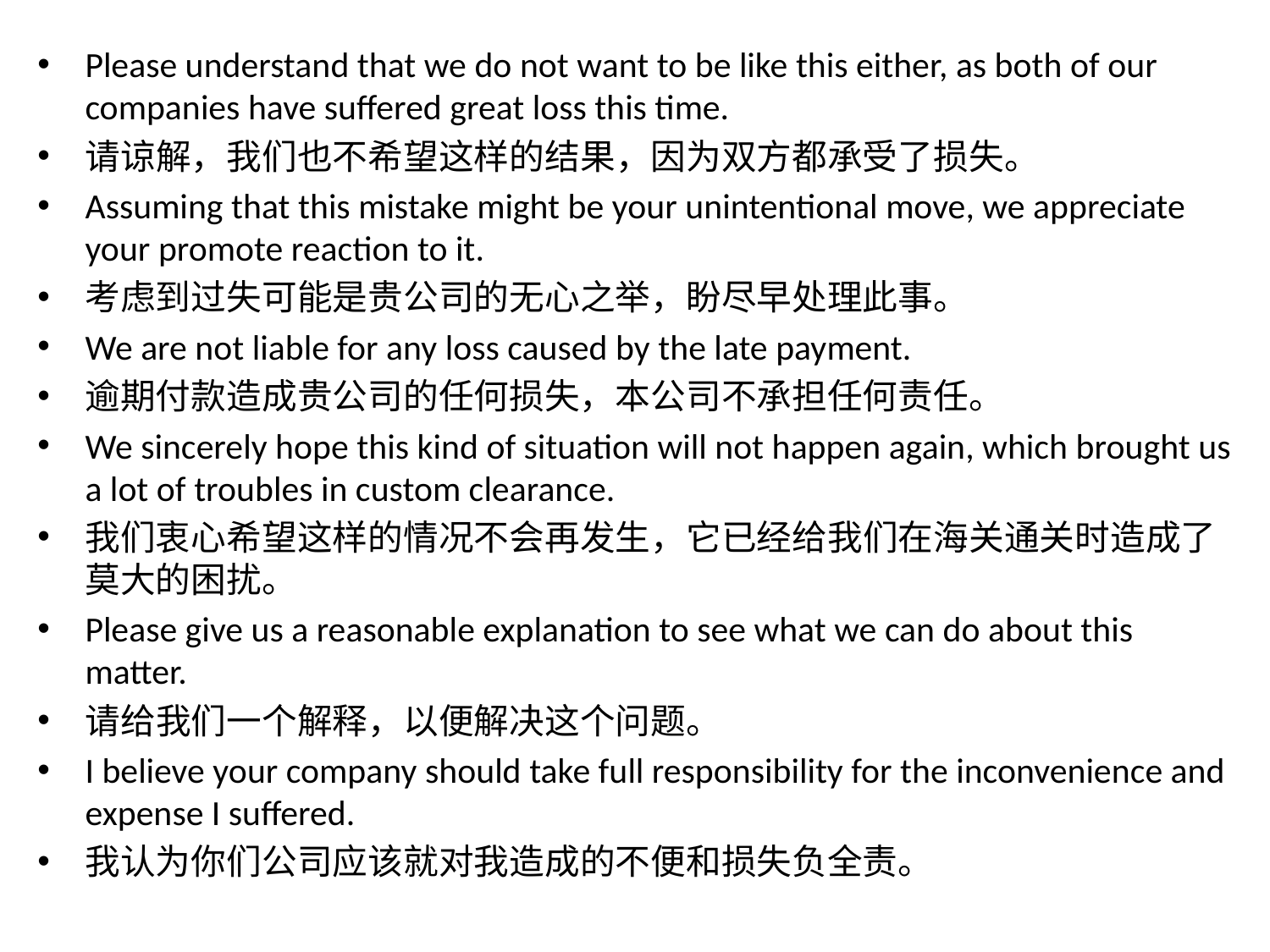

Please understand that we do not want to be like this either, as both of our companies have suffered great loss this time.
请谅解，我们也不希望这样的结果，因为双方都承受了损失。
Assuming that this mistake might be your unintentional move, we appreciate your promote reaction to it.
考虑到过失可能是贵公司的无心之举，盼尽早处理此事。
We are not liable for any loss caused by the late payment.
逾期付款造成贵公司的任何损失，本公司不承担任何责任。
We sincerely hope this kind of situation will not happen again, which brought us a lot of troubles in custom clearance.
我们衷心希望这样的情况不会再发生，它已经给我们在海关通关时造成了莫大的困扰。
Please give us a reasonable explanation to see what we can do about this matter.
请给我们一个解释，以便解决这个问题。
I believe your company should take full responsibility for the inconvenience and expense I suffered.
我认为你们公司应该就对我造成的不便和损失负全责。